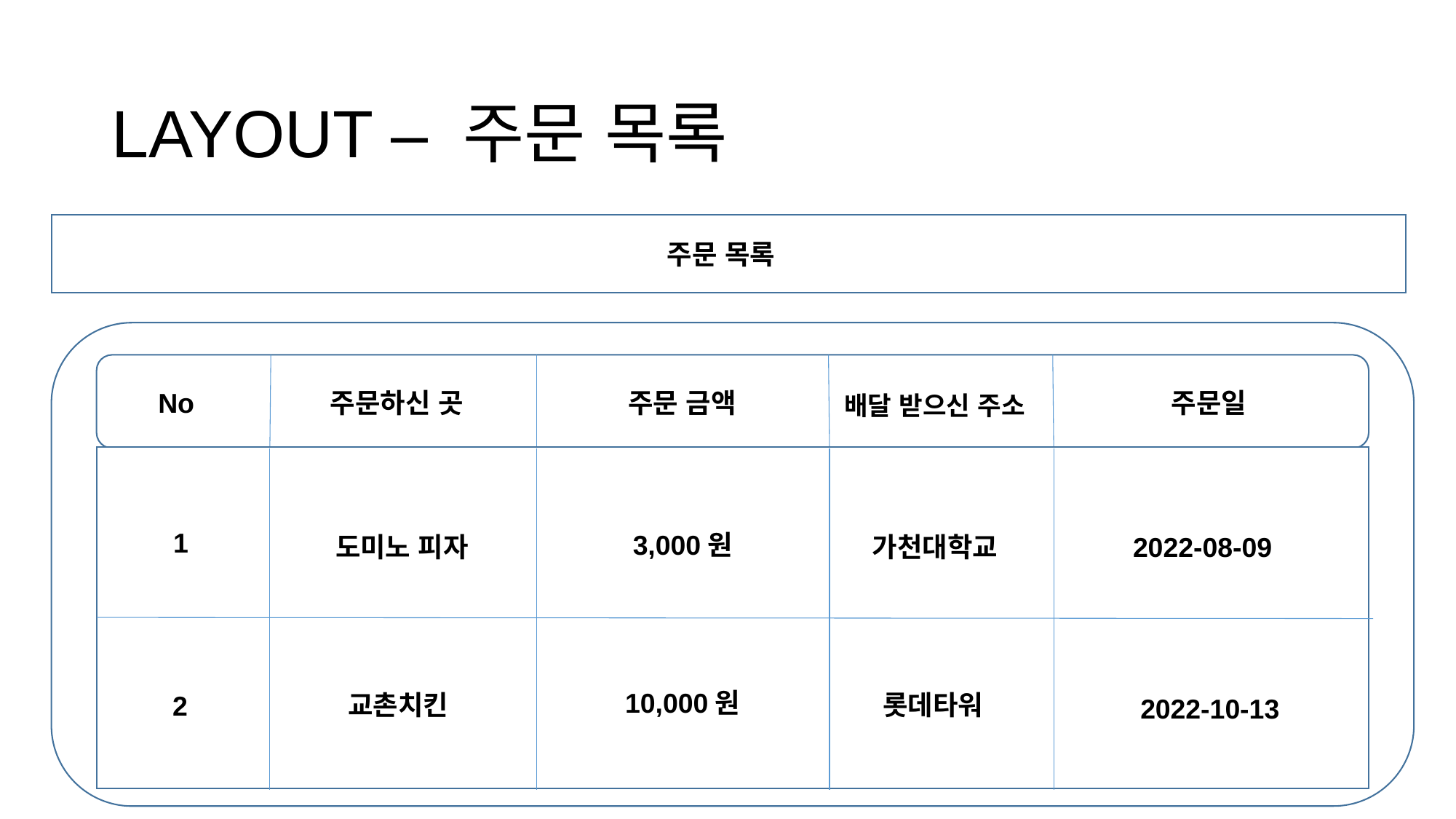

# LAYOUT – 주문 목록

주문 목록

주문 금액
주문일
No
주문하신 곳
배달 받으신 주소

1
3,000원
도미노 피자
가천대학교
2022-08-09
10,000원
교촌치킨
롯데타워
2
2022-10-13